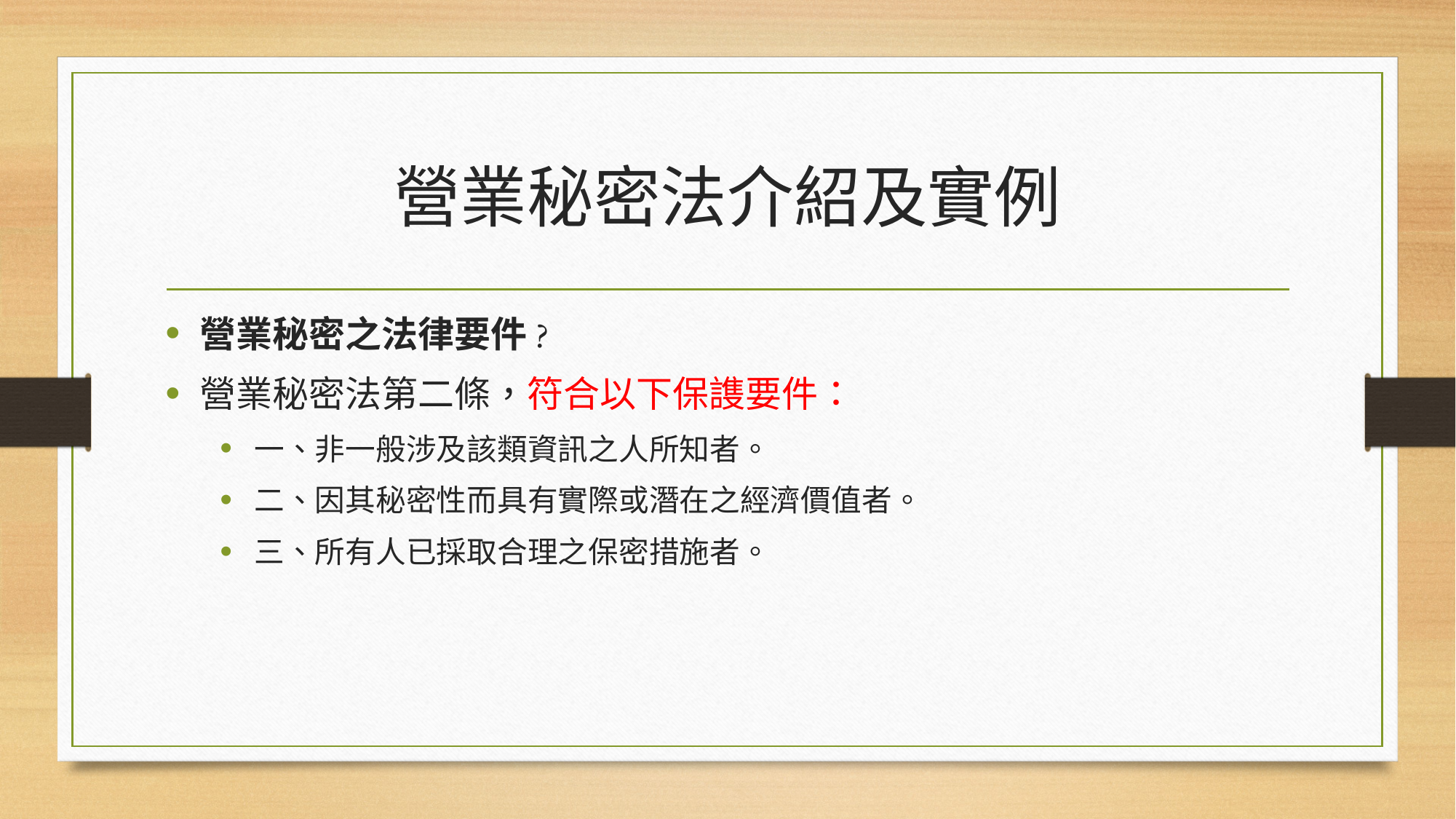

# 營業秘密法介紹及實例
營業秘密之法律要件?
營業秘密法第二條，符合以下保謢要件：
一、非一般涉及該類資訊之人所知者。
二、因其秘密性而具有實際或潛在之經濟價值者。
三、所有人已採取合理之保密措施者。